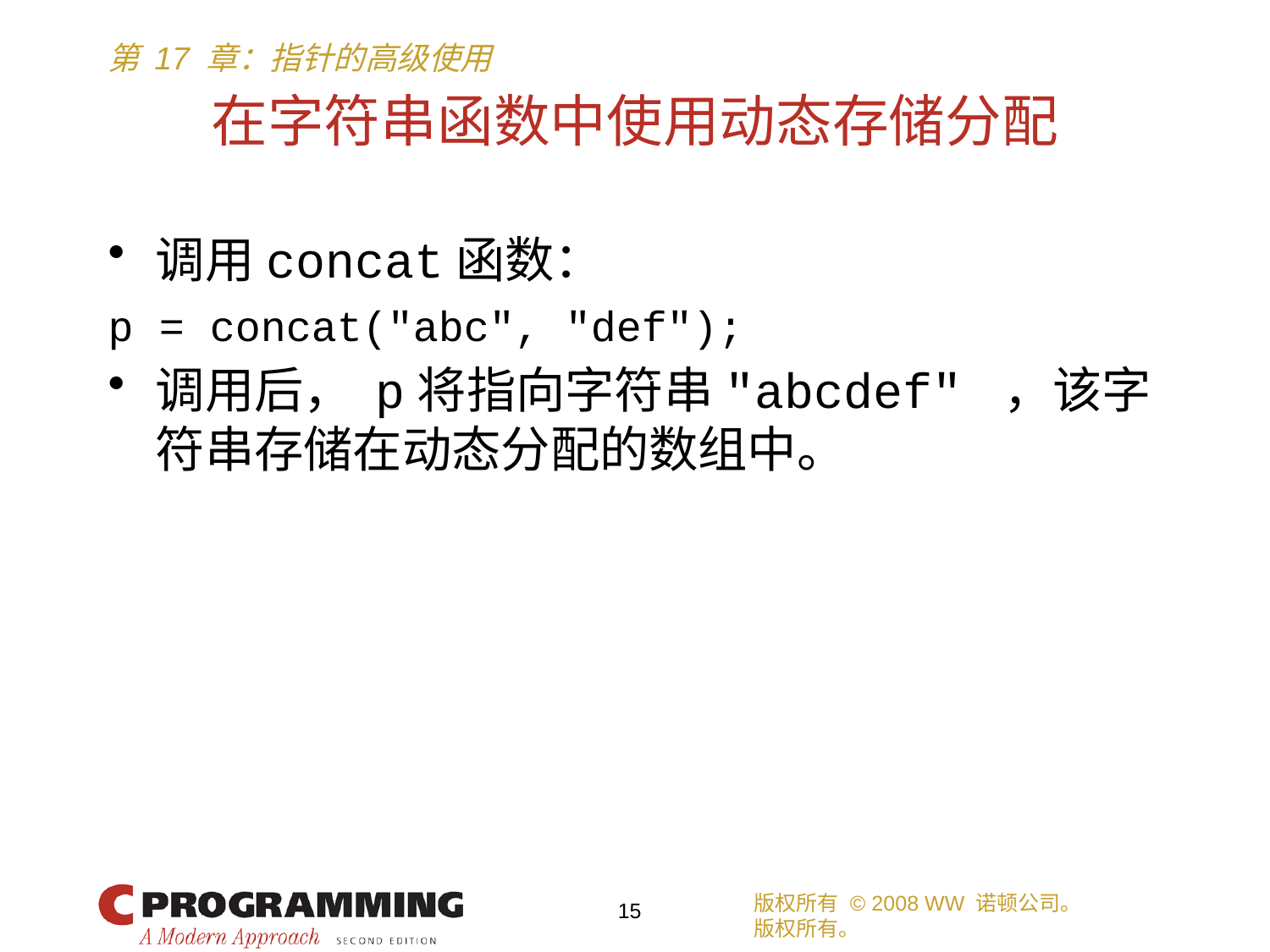

# 在字符串函数中使用动态存储分配
调用concat函数：
p = concat("abc", "def");
调用后， p将指向字符串"abcdef" ，该字符串存储在动态分配的数组中。
版权所有 © 2008 WW 诺顿公司。
版权所有。
15